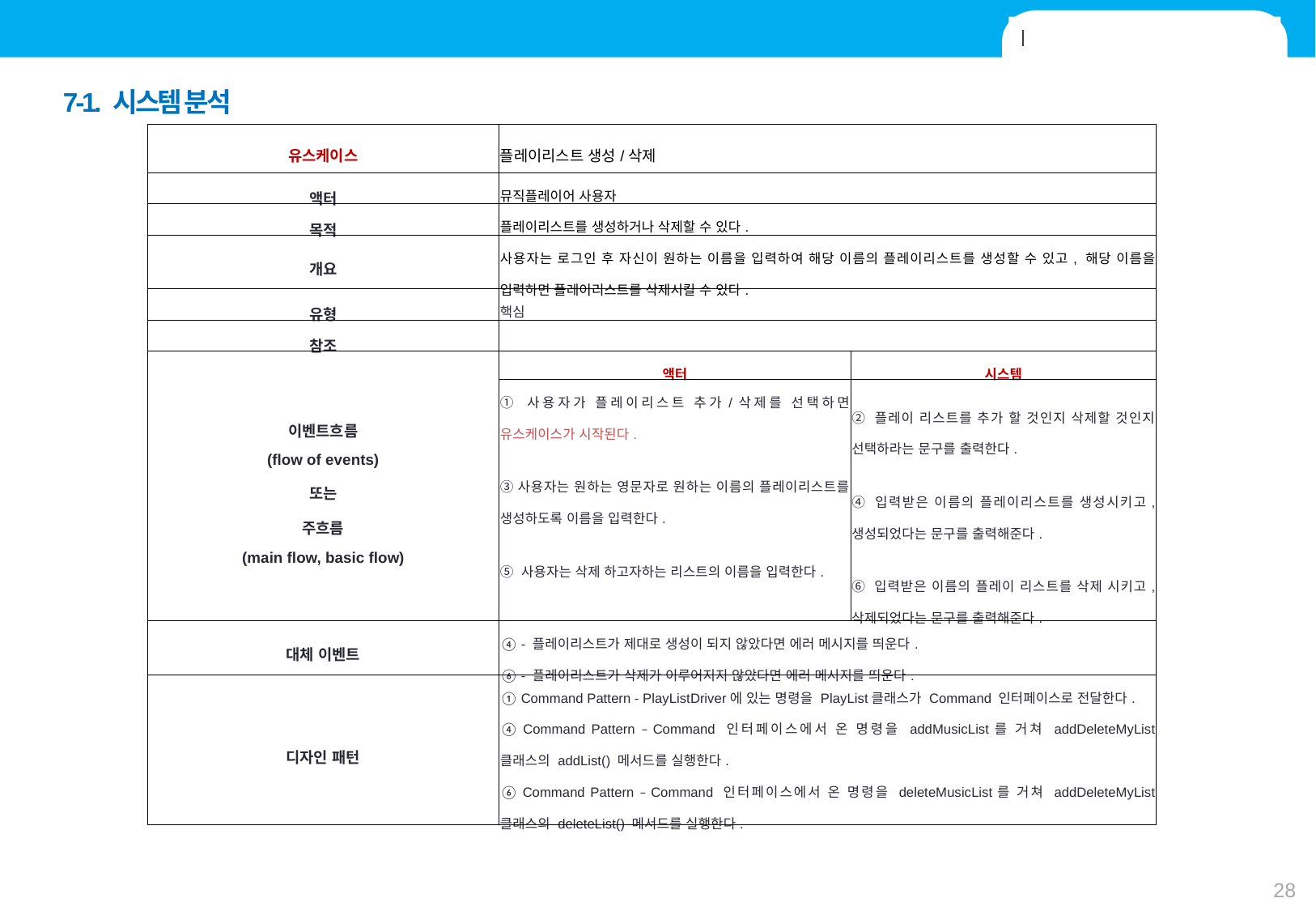

Ⅶ. 커맨드패턴 : 플레이리스트

7-1. 시스템 분석
| 유스케이스 | 플레이리스트 생성/삭제 |  |
| --- | --- | --- |
| 액터 | 뮤직플레이어 사용자 |  |
| 목적 | 플레이리스트를 생성하거나 삭제할 수 있다. |  |
| 개요 | 사용자는 로그인 후 자신이 원하는 이름을 입력하여 해당 이름의 플레이리스트를 생성할 수 있고, 해당 이름을 입력하면 플레이리스트를 삭제시킬 수 있다. |  |
| 유형 | 핵심 |  |
| 참조 |  |  |
| 이벤트흐름 (flow of events) 또는 주흐름 (main flow, basic flow) | 액터 | 시스템 |
|  | ① 사용자가 플레이리스트 추가/삭제를 선택하면 유스케이스가 시작된다. ③사용자는 원하는 영문자로 원하는 이름의 플레이리스트를 생성하도록 이름을 입력한다. ⑤ 사용자는 삭제 하고자하는 리스트의 이름을 입력한다. | ② 플레이 리스트를 추가 할 것인지 삭제할 것인지 선택하라는 문구를 출력한다. ④ 입력받은 이름의 플레이리스트를 생성시키고, 생성되었다는 문구를 출력해준다. ⑥ 입력받은 이름의 플레이 리스트를 삭제 시키고, 삭제되었다는 문구를 출력해준다. |
| 대체 이벤트 | ④ - 플레이리스트가 제대로 생성이 되지 않았다면 에러 메시지를 띄운다. ⑥ - 플레이리스트가 삭제가 이루어지지 않았다면 에러 메시지를 띄운다. |  |
| 디자인 패턴 | ① Command Pattern - PlayListDriver에 있는 명령을 PlayList클래스가 Command 인터페이스로 전달한다. ④ Command Pattern – Command 인터페이스에서 온 명령을 addMusicList를 거쳐 addDeleteMyList 클래스의 addList() 메서드를 실행한다. ⑥ Command Pattern – Command 인터페이스에서 온 명령을 deleteMusicList를 거쳐 addDeleteMyList 클래스의 deleteList() 메서드를 실행한다. |  |
28